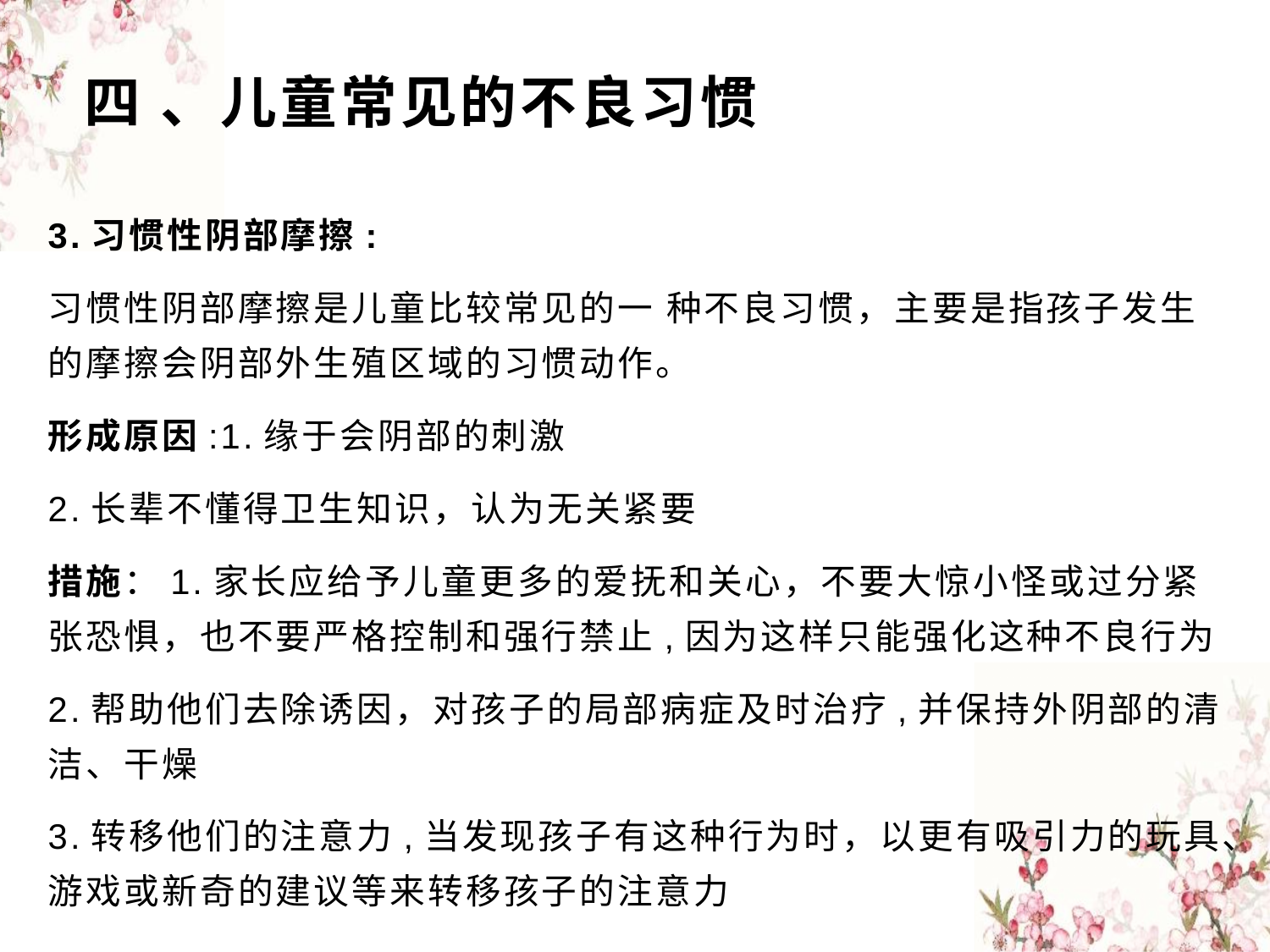

# 四 、儿童常见的不良习惯
3.习惯性阴部摩擦:
习惯性阴部摩擦是儿童比较常见的一 种不良习惯，主要是指孩子发生的摩擦会阴部外生殖区域的习惯动作。
形成原因:1.缘于会阴部的刺激
2.长辈不懂得卫生知识，认为无关紧要
措施：1.家长应给予儿童更多的爱抚和关心，不要大惊小怪或过分紧张恐惧，也不要严格控制和强行禁止,因为这样只能强化这种不良行为
2.帮助他们去除诱因，对孩子的局部病症及时治疗,并保持外阴部的清洁、干燥
3.转移他们的注意力,当发现孩子有这种行为时，以更有吸引力的玩具、游戏或新奇的建议等来转移孩子的注意力